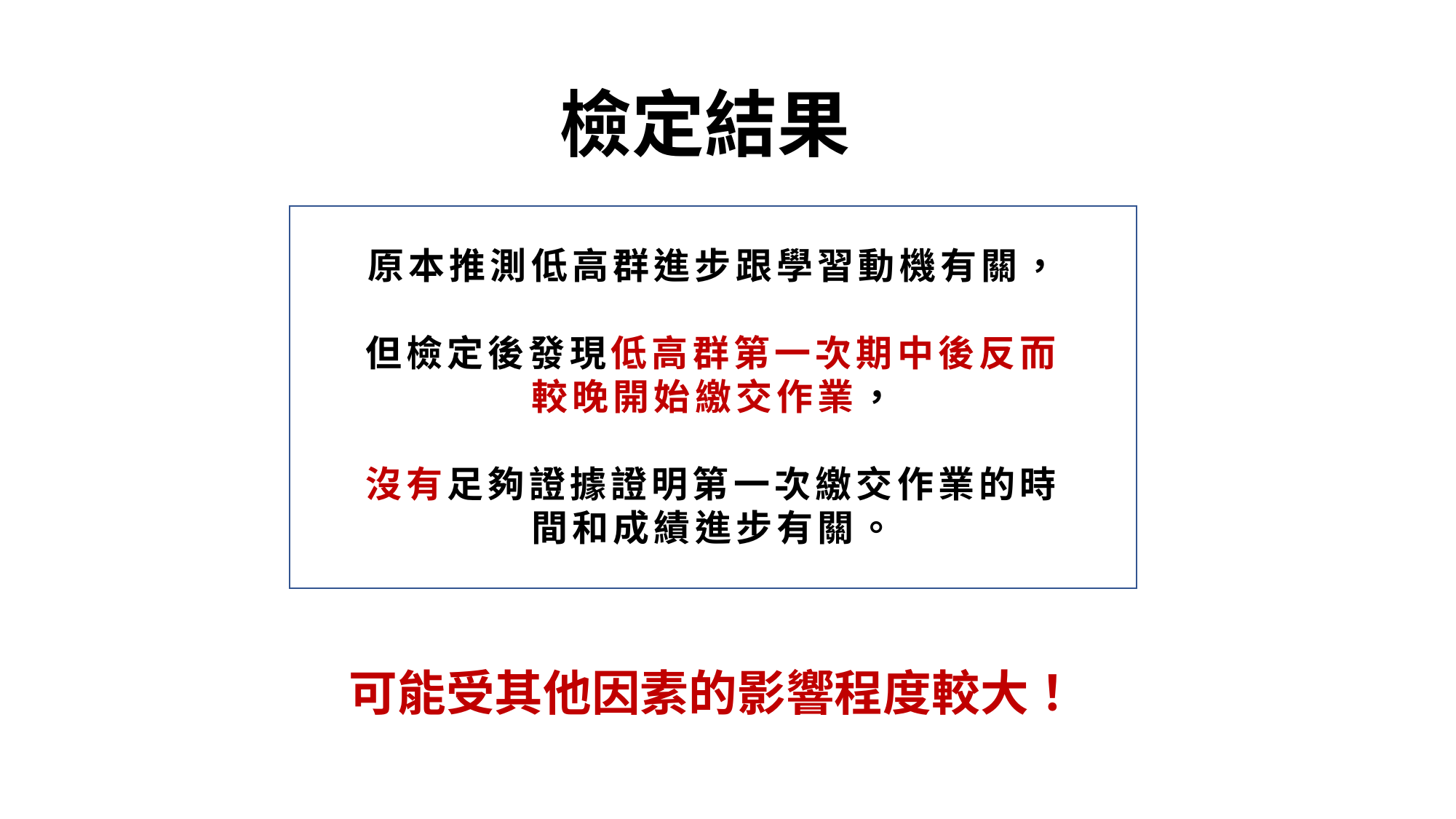

檢定結果

原本推測低高群進步跟學習動機有關，

但檢定後發現低高群第一次期中後反而較晚開始繳交作業，

沒有足夠證據證明第一次繳交作業的時間和成績進步有關。
可能受其他因素的影響程度較大！